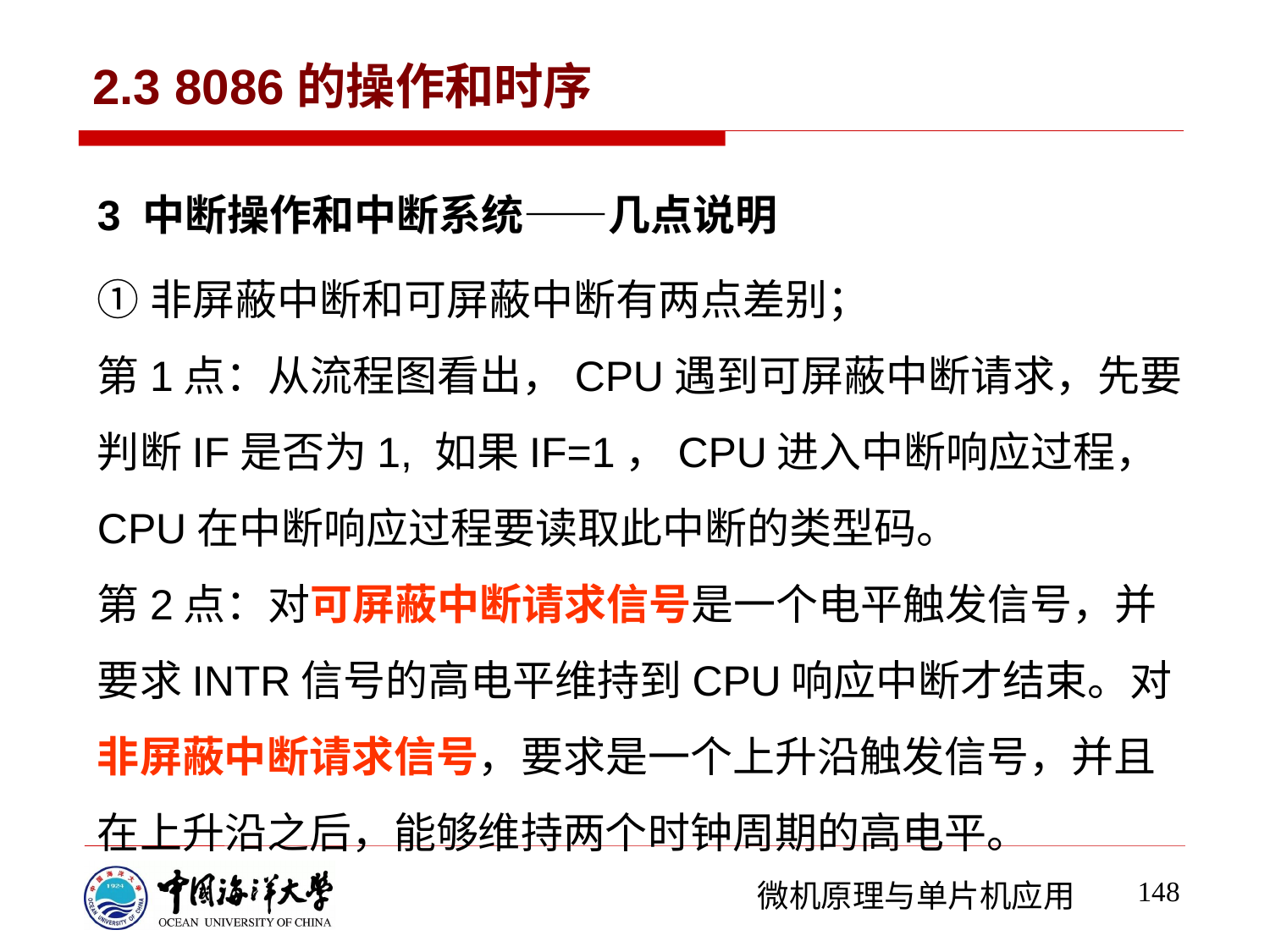

# 2.3 8086的操作和时序
3 中断操作和中断系统——几点说明
①非屏蔽中断和可屏蔽中断有两点差别；
第1点：从流程图看出，CPU遇到可屏蔽中断请求，先要判断IF是否为1, 如果IF=1，CPU进入中断响应过程，CPU在中断响应过程要读取此中断的类型码。
第2点：对可屏蔽中断请求信号是一个电平触发信号，并要求INTR信号的高电平维持到CPU响应中断才结束。对非屏蔽中断请求信号，要求是一个上升沿触发信号，并且在上升沿之后，能够维持两个时钟周期的高电平。
148